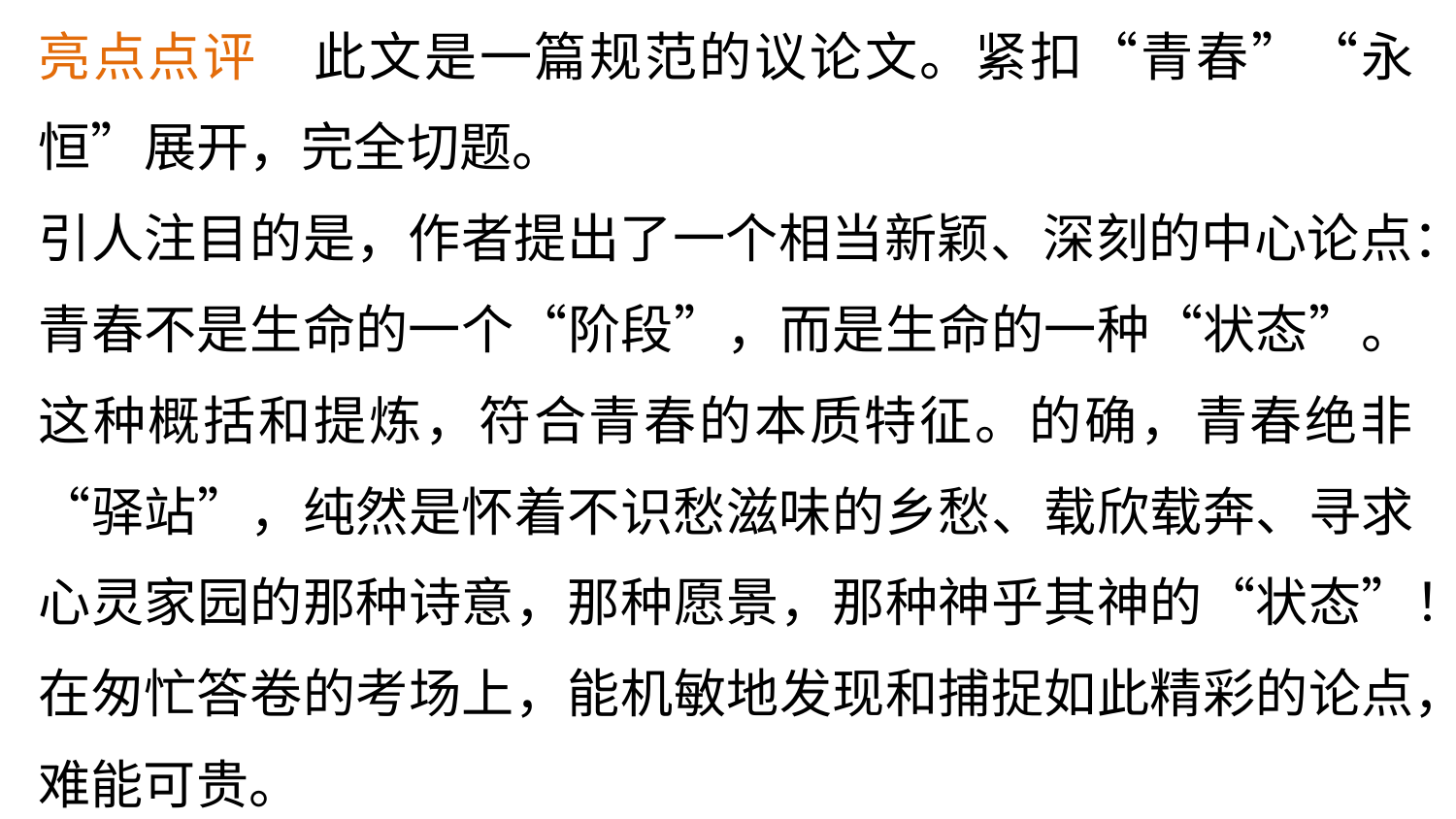

亮点点评　此文是一篇规范的议论文。紧扣“青春”“永恒”展开，完全切题。
引人注目的是，作者提出了一个相当新颖、深刻的中心论点：青春不是生命的一个“阶段”，而是生命的一种“状态”。这种概括和提炼，符合青春的本质特征。的确，青春绝非“驿站”，纯然是怀着不识愁滋味的乡愁、载欣载奔、寻求心灵家园的那种诗意，那种愿景，那种神乎其神的“状态”！在匆忙答卷的考场上，能机敏地发现和捕捉如此精彩的论点，难能可贵。